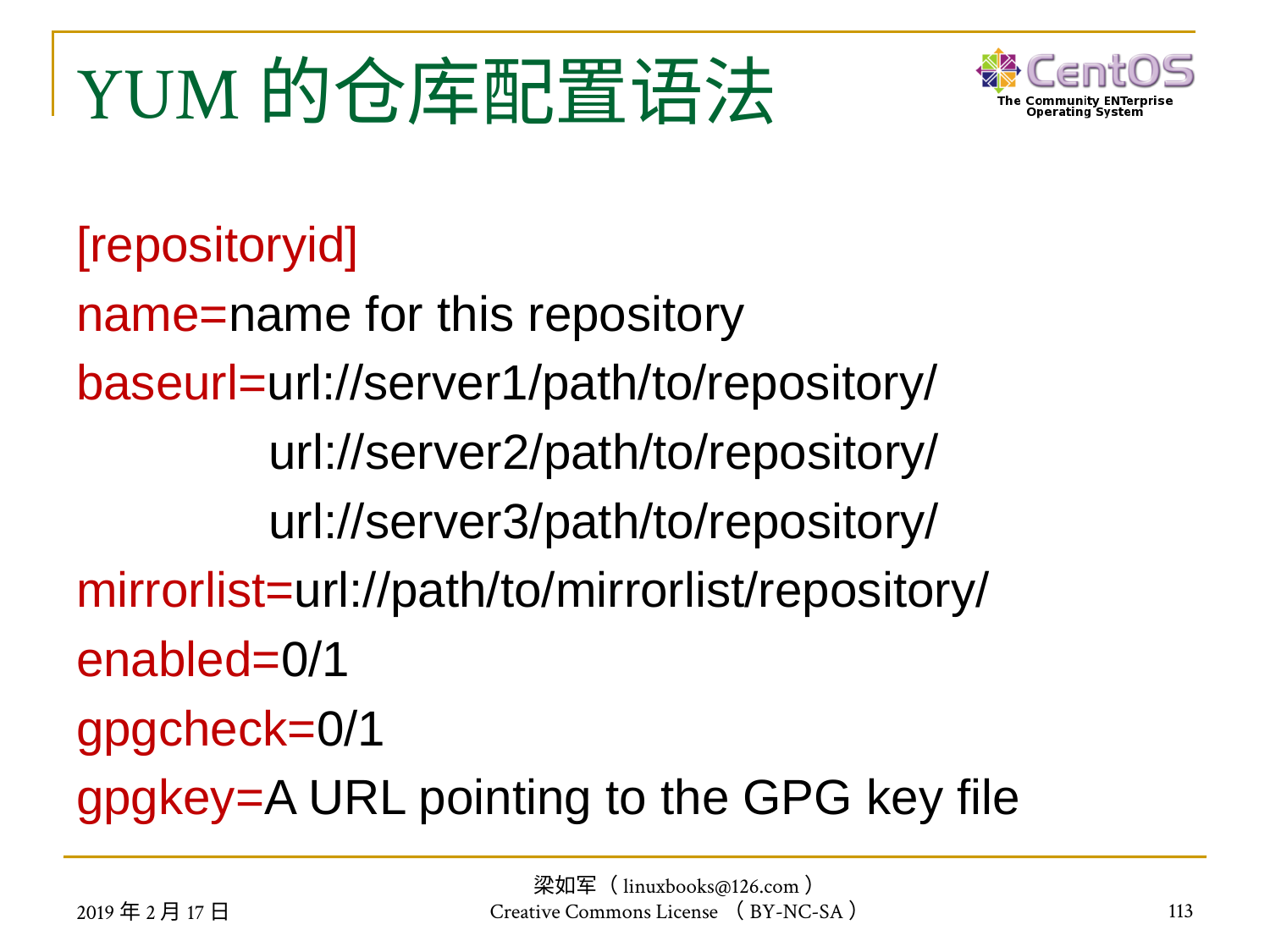

# YUM的仓库配置语法
[repositoryid]
name=name for this repository
baseurl=url://server1/path/to/repository/
              url://server2/path/to/repository/
              url://server3/path/to/repository/
mirrorlist=url://path/to/mirrorlist/repository/
enabled=0/1
gpgcheck=0/1
gpgkey=A URL pointing to the GPG key file
梁如军（linuxbooks@126.com）
Creative Commons License（BY-NC-SA）
2019年2月17日
113